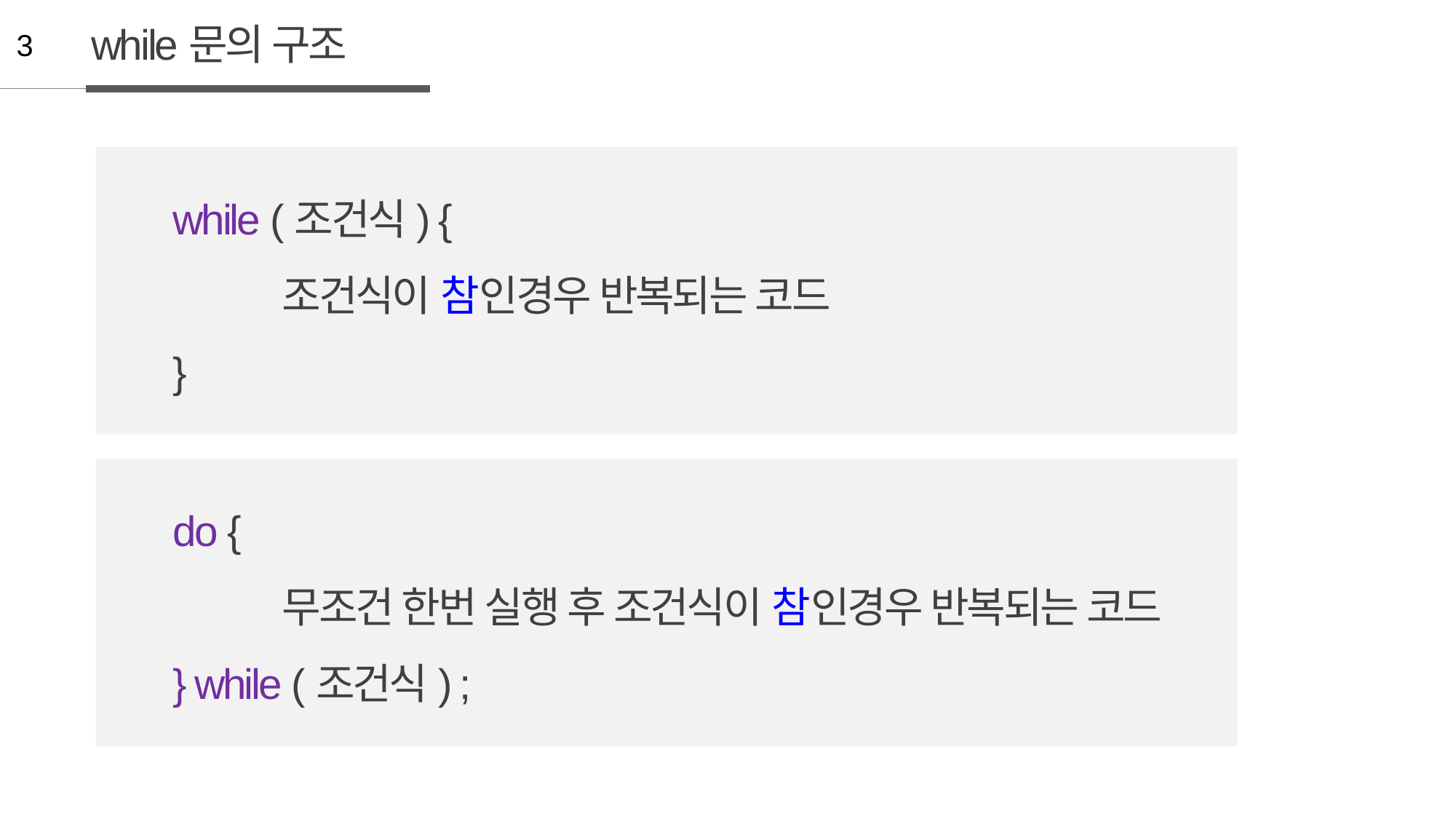

while문의 구조
3

while (조건식) {
	조건식이 참인경우 반복되는 코드
}

do {
	무조건 한번 실행 후 조건식이 참인경우 반복되는 코드
} while (조건식) ;